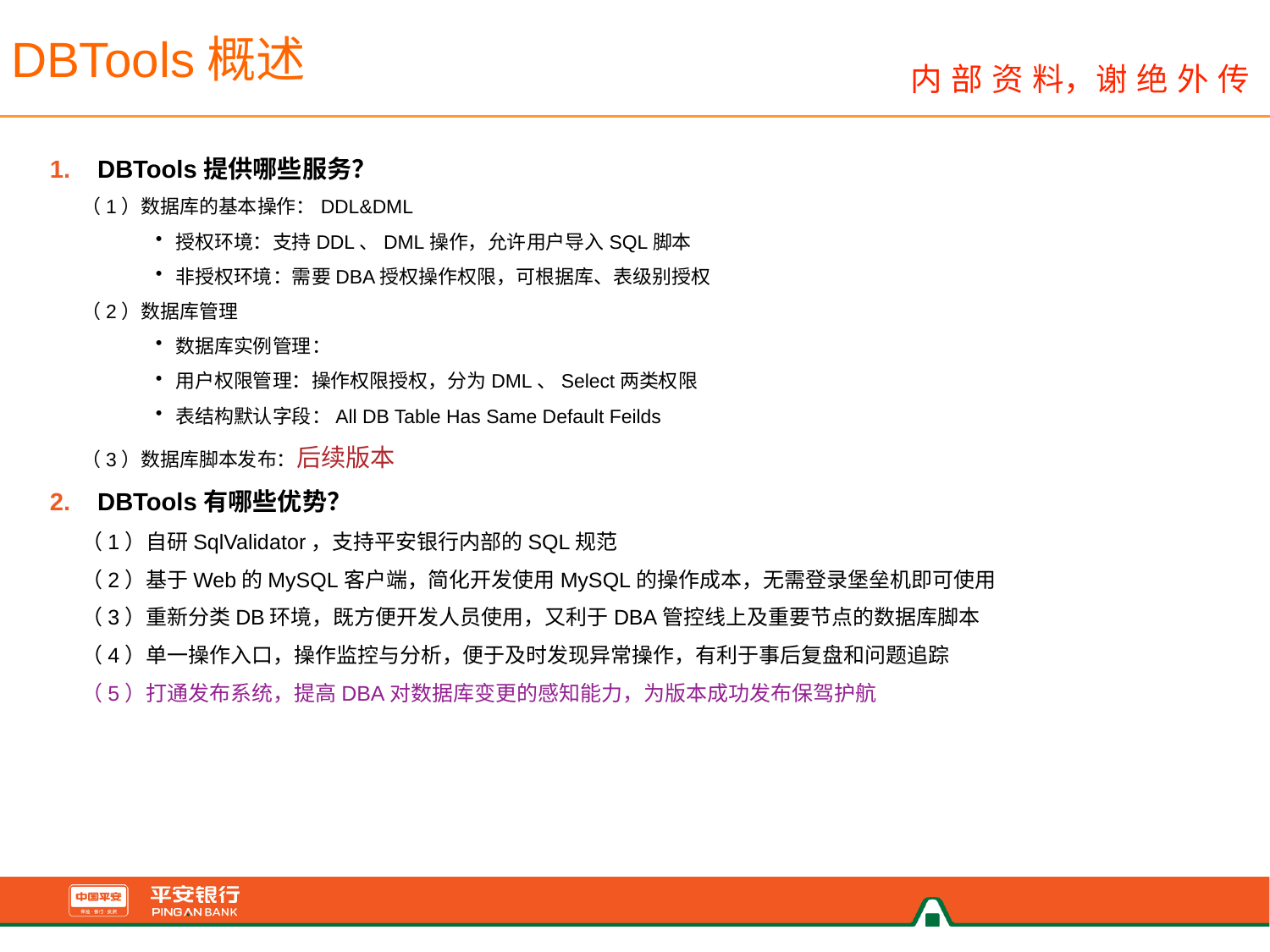

# DBTools概述
DBTools提供哪些服务？
（1）数据库的基本操作：DDL&DML
授权环境：支持DDL、DML操作，允许用户导入SQL脚本
非授权环境：需要DBA授权操作权限，可根据库、表级别授权
（2）数据库管理
数据库实例管理：
用户权限管理：操作权限授权，分为DML、Select两类权限
表结构默认字段：All DB Table Has Same Default Feilds
（3）数据库脚本发布：后续版本
DBTools有哪些优势？
（1）自研SqlValidator，支持平安银行内部的SQL规范
（2）基于Web的MySQL客户端，简化开发使用MySQL的操作成本，无需登录堡垒机即可使用
（3）重新分类DB环境，既方便开发人员使用，又利于DBA管控线上及重要节点的数据库脚本
（4）单一操作入口，操作监控与分析，便于及时发现异常操作，有利于事后复盘和问题追踪
（5）打通发布系统，提高DBA对数据库变更的感知能力，为版本成功发布保驾护航
4